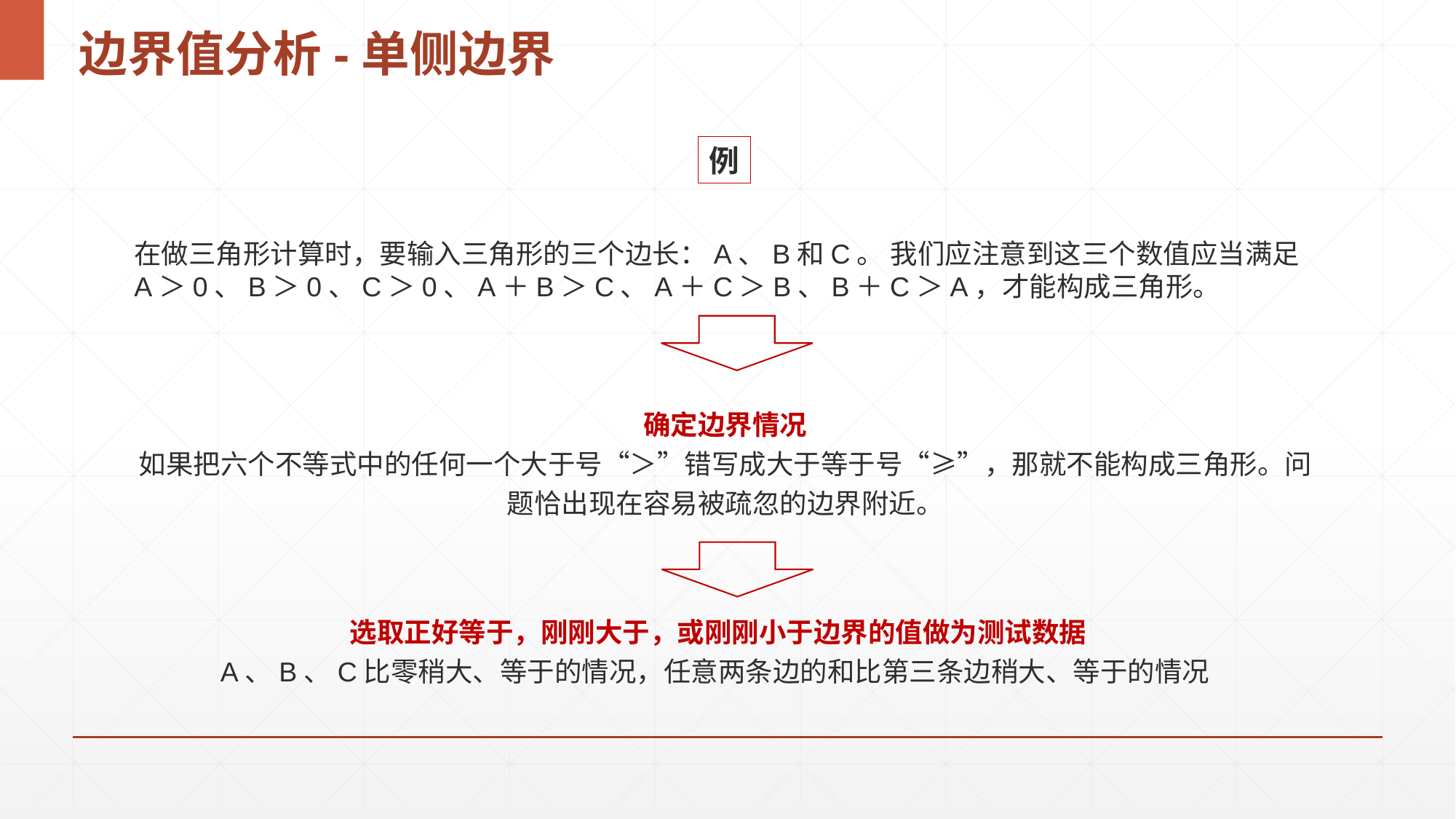

# 边界值分析-单侧边界
例
在做三角形计算时，要输入三角形的三个边长：A、B和C。 我们应注意到这三个数值应当满足A＞0、B＞0、C＞0、A＋B＞C、A＋C＞B、B＋C＞A，才能构成三角形。

确定边界情况
如果把六个不等式中的任何一个大于号“＞”错写成大于等于号“≥”，那就不能构成三角形。问题恰出现在容易被疏忽的边界附近。

选取正好等于，刚刚大于，或刚刚小于边界的值做为测试数据
A、B、C比零稍大、等于的情况，任意两条边的和比第三条边稍大、等于的情况